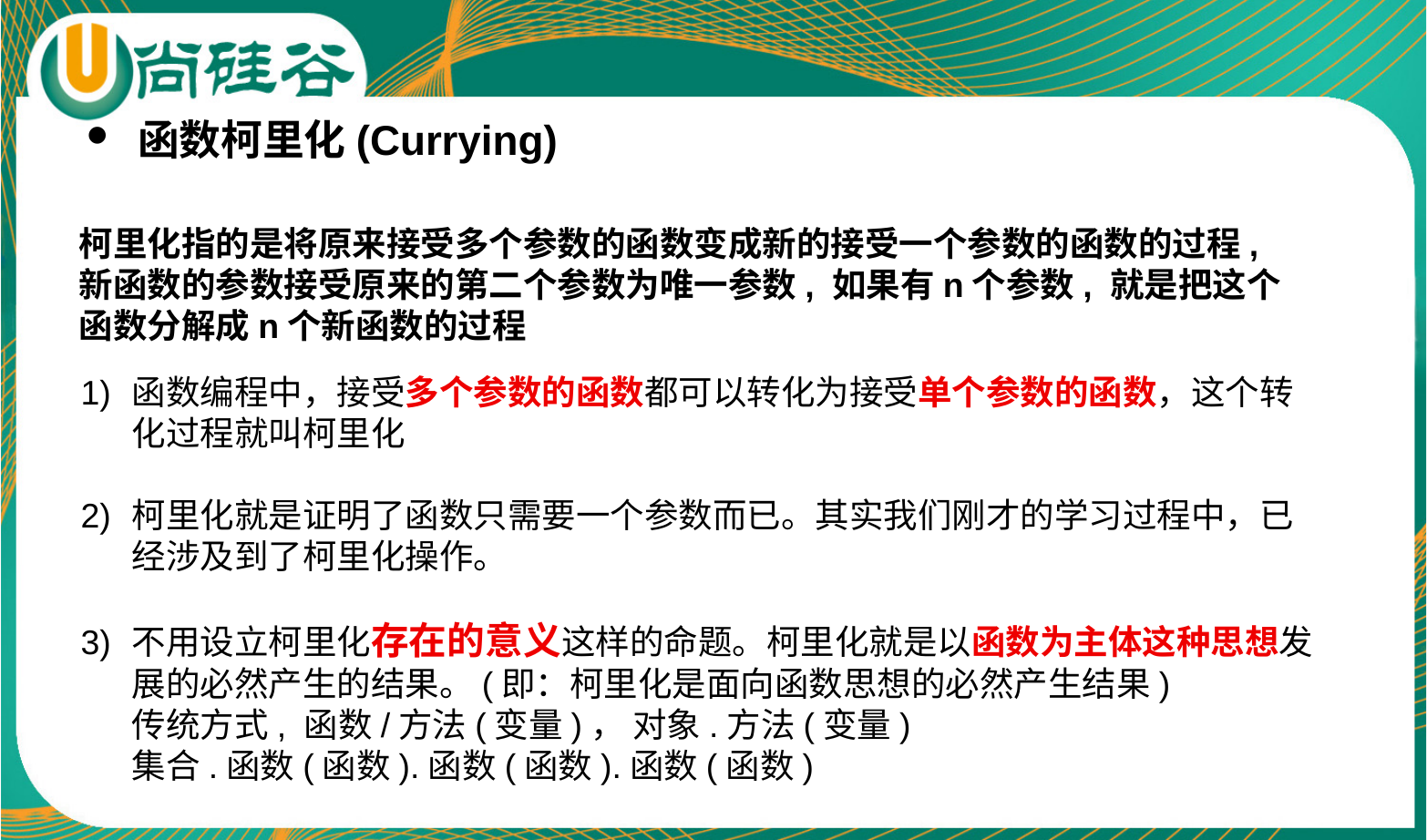

函数柯里化(Currying)
柯里化指的是将原来接受多个参数的函数变成新的接受一个参数的函数的过程,
新函数的参数接受原来的第二个参数为唯一参数, 如果有n个参数, 就是把这个
函数分解成n个新函数的过程
函数编程中，接受多个参数的函数都可以转化为接受单个参数的函数，这个转化过程就叫柯里化

柯里化就是证明了函数只需要一个参数而已。其实我们刚才的学习过程中，已经涉及到了柯里化操作。

不用设立柯里化存在的意义这样的命题。柯里化就是以函数为主体这种思想发展的必然产生的结果。(即：柯里化是面向函数思想的必然产生结果)
传统方式, 函数/方法(变量)， 对象.方法(变量)
集合.函数(函数).函数(函数).函数(函数)